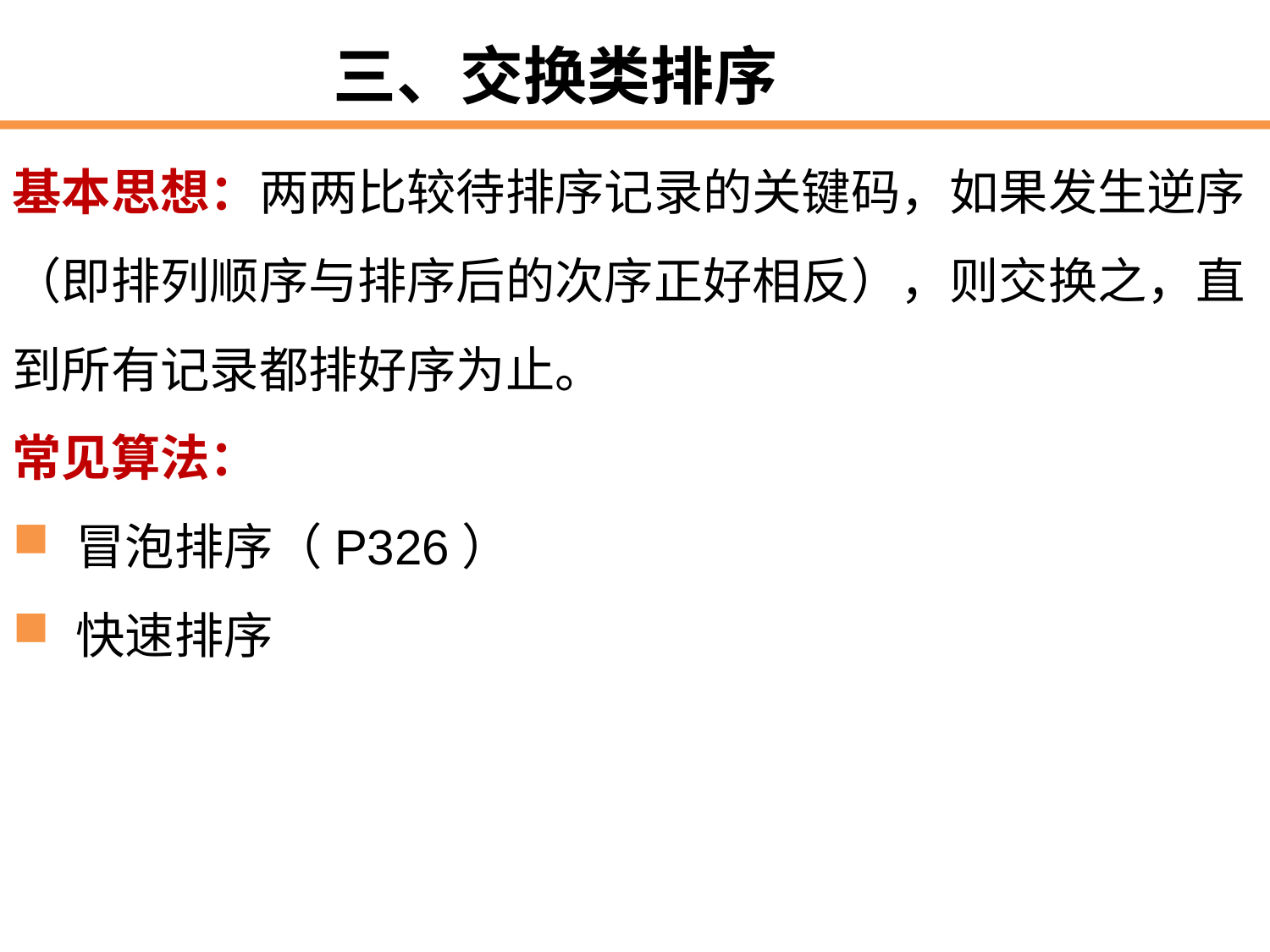

三、交换类排序
基本思想：两两比较待排序记录的关键码，如果发生逆序（即排列顺序与排序后的次序正好相反），则交换之，直到所有记录都排好序为止。
常见算法：
冒泡排序（P326）
快速排序